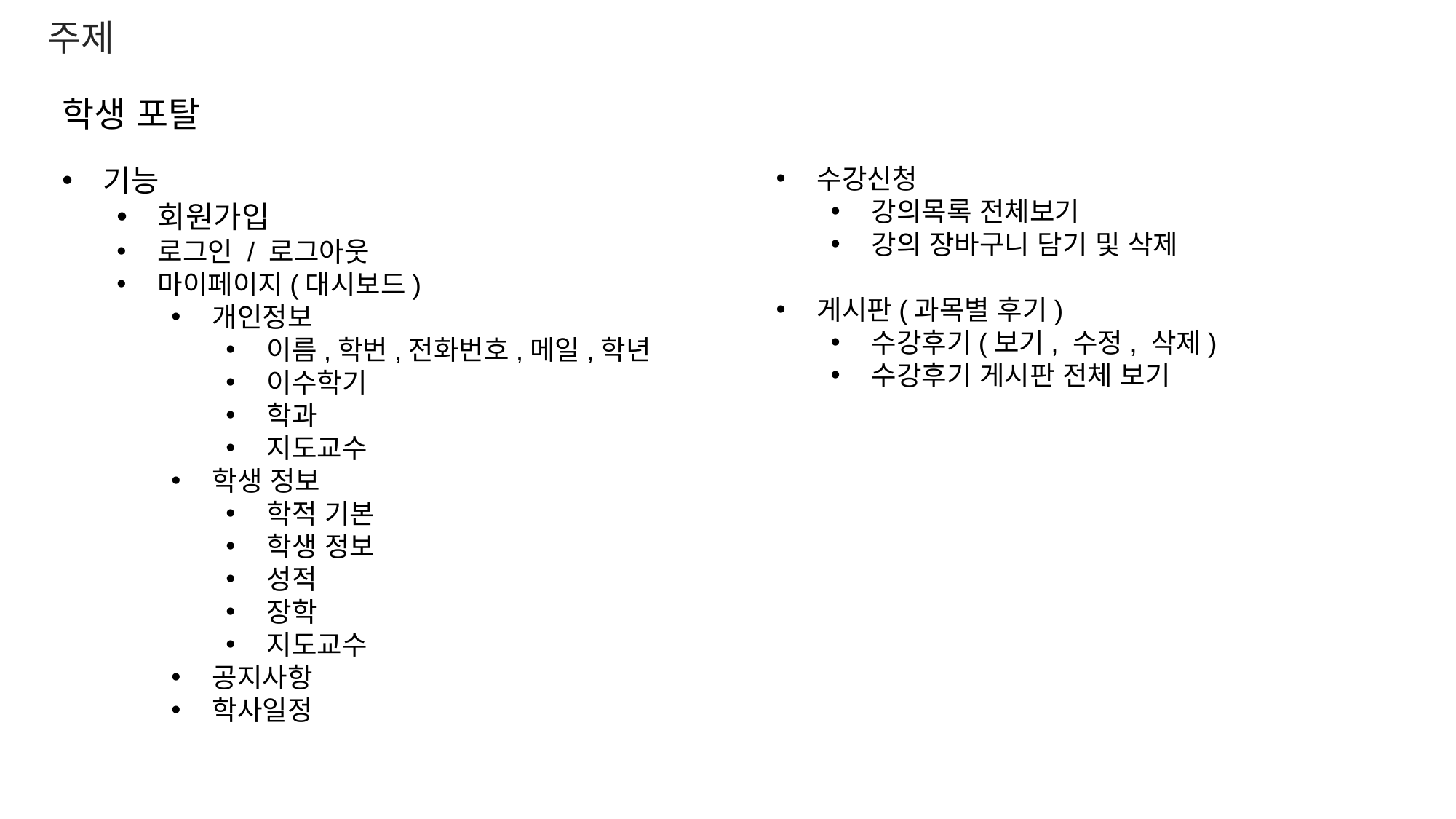

주제
학생 포탈
기능
회원가입
로그인 / 로그아웃
마이페이지(대시보드)
개인정보
이름,학번,전화번호,메일,학년
이수학기
학과
지도교수
학생 정보
학적 기본
학생 정보
성적
장학
지도교수
공지사항
학사일정

수강신청
강의목록 전체보기
강의 장바구니 담기 및 삭제

게시판(과목별 후기)
수강후기(보기, 수정, 삭제)
수강후기 게시판 전체 보기